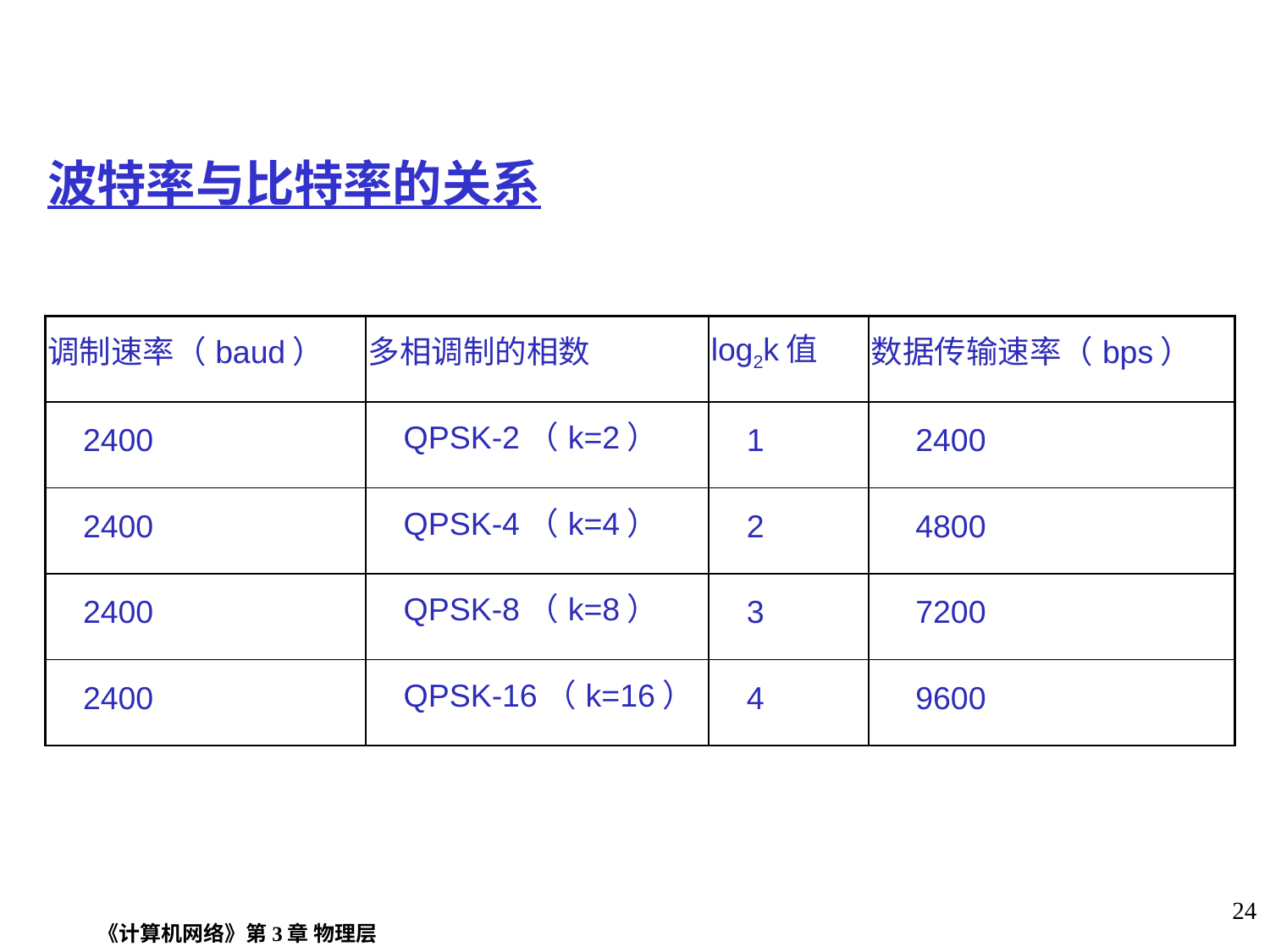

# 波特率与比特率的关系
| 调制速率（baud） | 多相调制的相数 | log2k值 | 数据传输速率（bps） |
| --- | --- | --- | --- |
| 2400 | QPSK-2（k=2） | 1 | 2400 |
| 2400 | QPSK-4（k=4） | 2 | 4800 |
| 2400 | QPSK-8（k=8） | 3 | 7200 |
| 2400 | QPSK-16（k=16） | 4 | 9600 |

《计算机网络》第3章 物理层
24